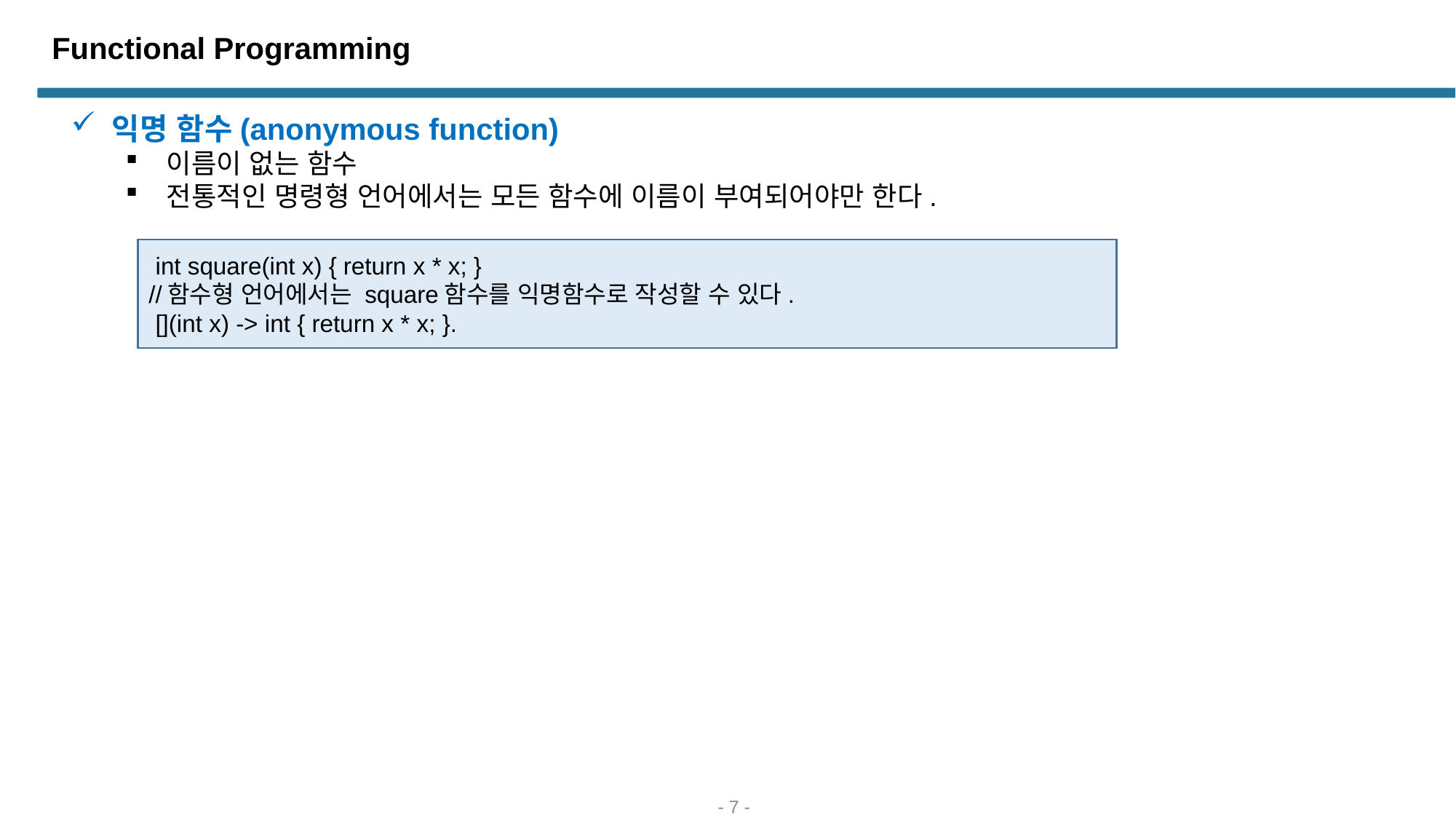

# Functional Programming
익명 함수(anonymous function)
이름이 없는 함수
전통적인 명령형 언어에서는 모든 함수에 이름이 부여되어야만 한다.

 int square(int x) { return x * x; }
//함수형 언어에서는 square함수를 익명함수로 작성할 수 있다.
 [](int x) -> int { return x * x; }.
- 7 -